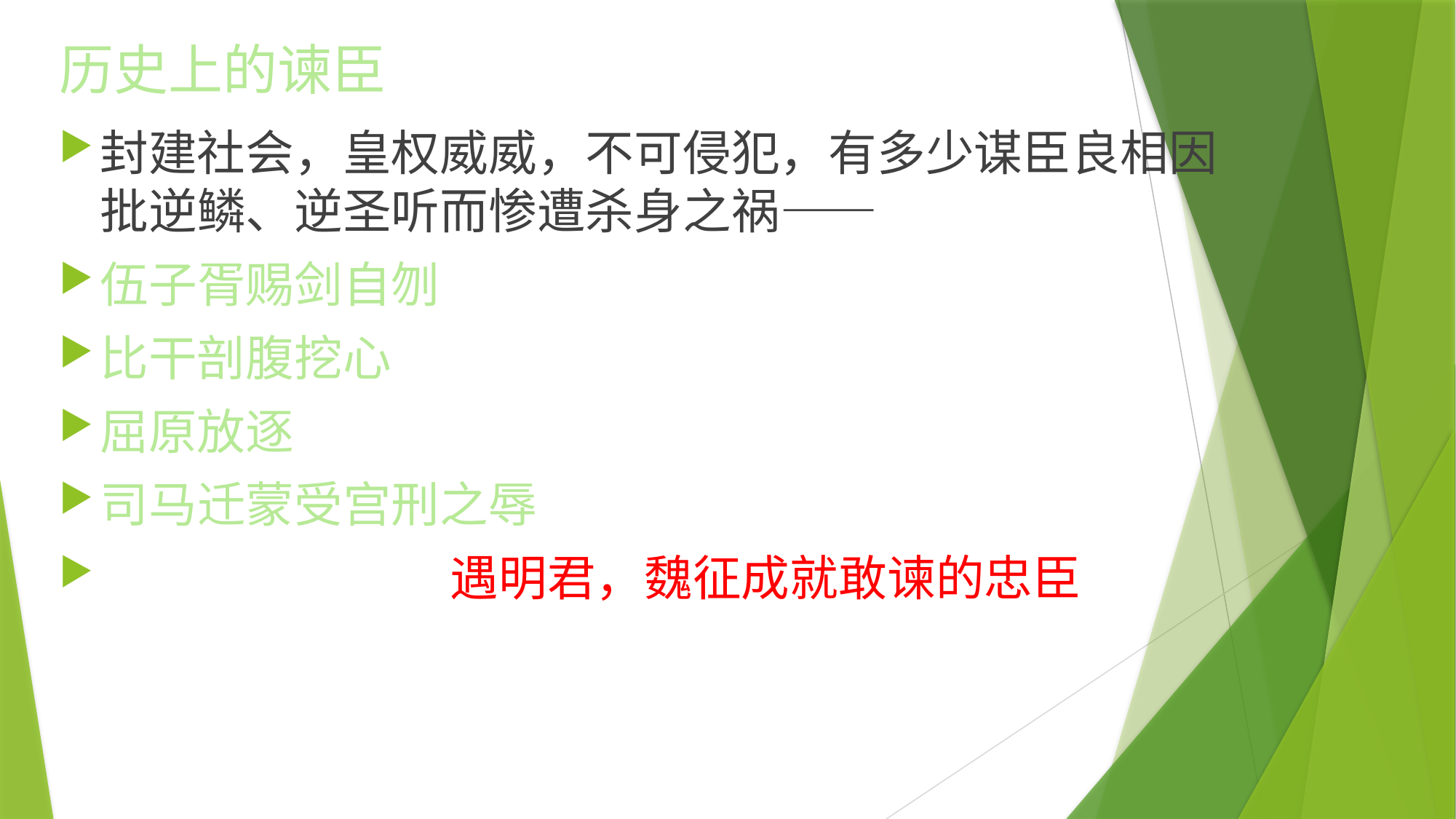

# 历史上的谏臣
封建社会，皇权威威，不可侵犯，有多少谋臣良相因批逆鳞、逆圣听而惨遭杀身之祸——
伍子胥赐剑自刎
比干剖腹挖心
屈原放逐
司马迁蒙受宫刑之辱
                               遇明君，魏征成就敢谏的忠臣